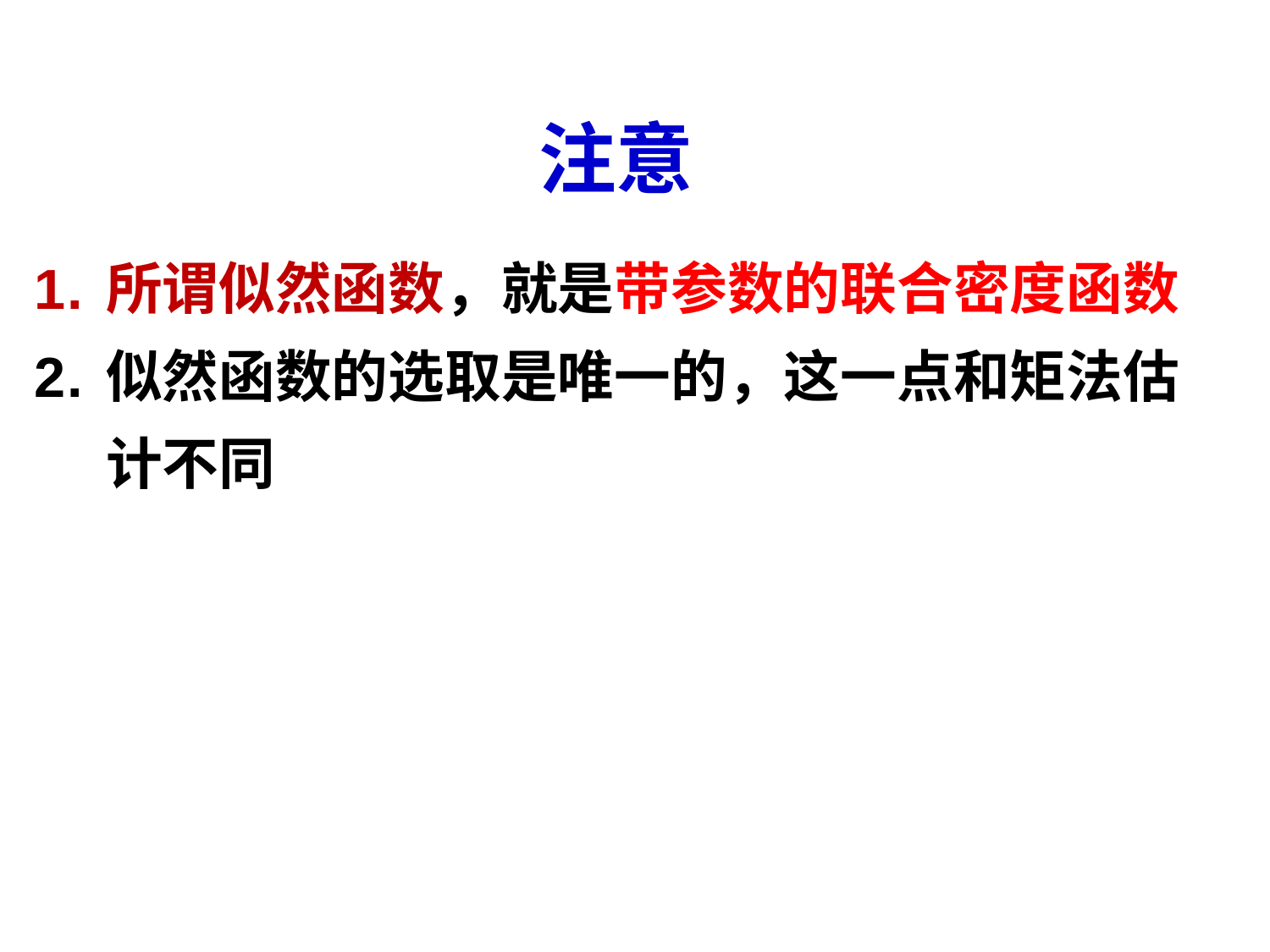

注意
所谓似然函数，就是带参数的联合密度函数
似然函数的选取是唯一的，这一点和矩法估计不同